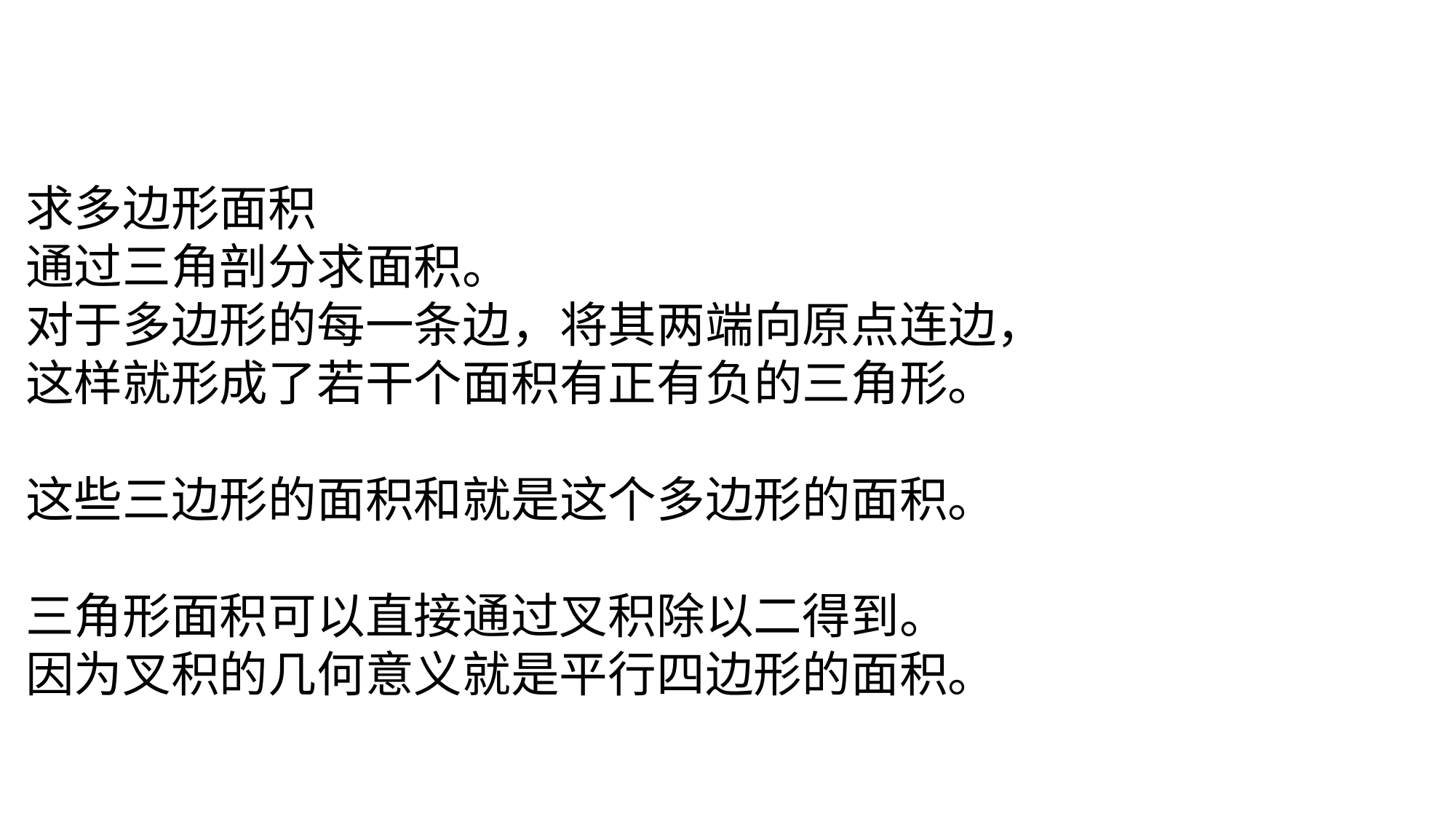

求多边形面积
通过三角剖分求面积。
对于多边形的每一条边，将其两端向原点连边，
这样就形成了若干个面积有正有负的三角形。

这些三边形的面积和就是这个多边形的面积。

三角形面积可以直接通过叉积除以二得到。
因为叉积的几何意义就是平行四边形的面积。